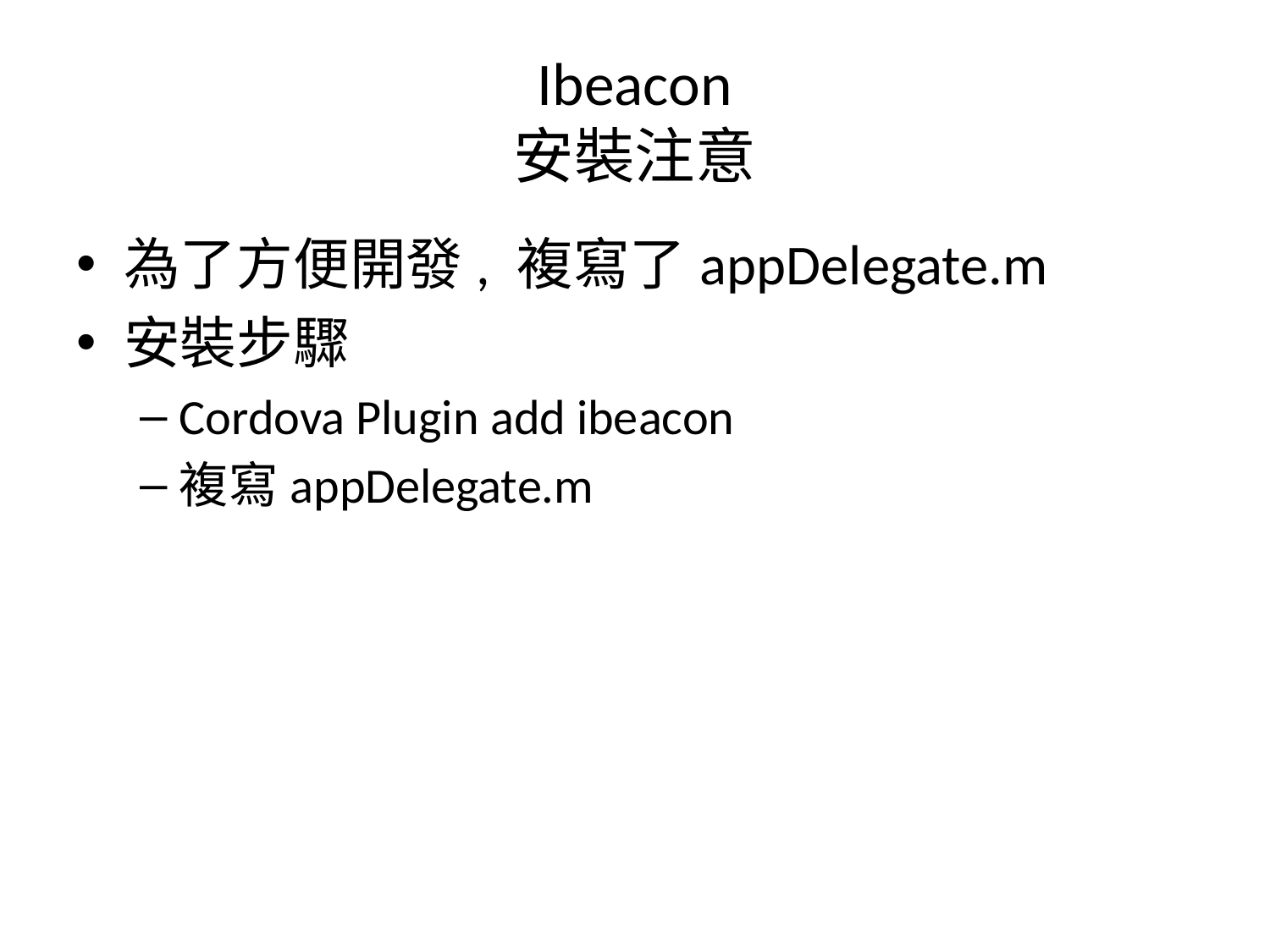

# Ibeacon 安裝注意
為了方便開發, 複寫了appDelegate.m
安裝步驟
Cordova Plugin add ibeacon
複寫appDelegate.m